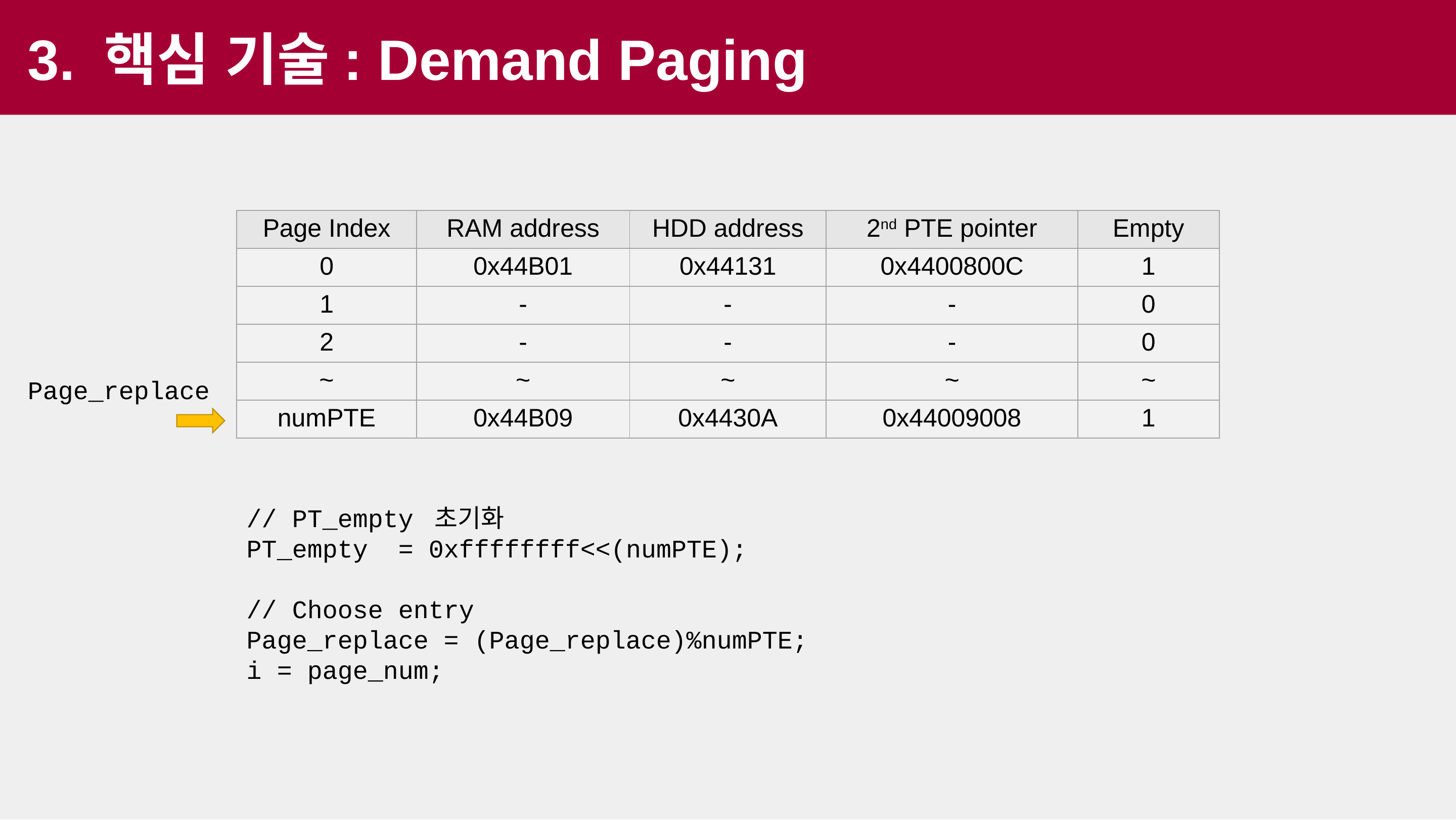

3. 핵심 기술: Demand Paging
| Page Index | RAM address | HDD address | 2nd PTE pointer | Empty |
| --- | --- | --- | --- | --- |
| 0 | 0x44B01 | 0x44131 | 0x4400800C | 1 |
| 1 | - | - | - | 0 |
| 2 | - | - | - | 0 |
| ~ | ~ | ~ | ~ | ~ |
| numPTE | 0x44B09 | 0x4430A | 0x44009008 | 1 |
Page_replace

// PT_empty 초기화
PT_empty  = 0xffffffff<<(numPTE);

// Choose entry
Page_replace = (Page_replace)%numPTE;
i = page_num;